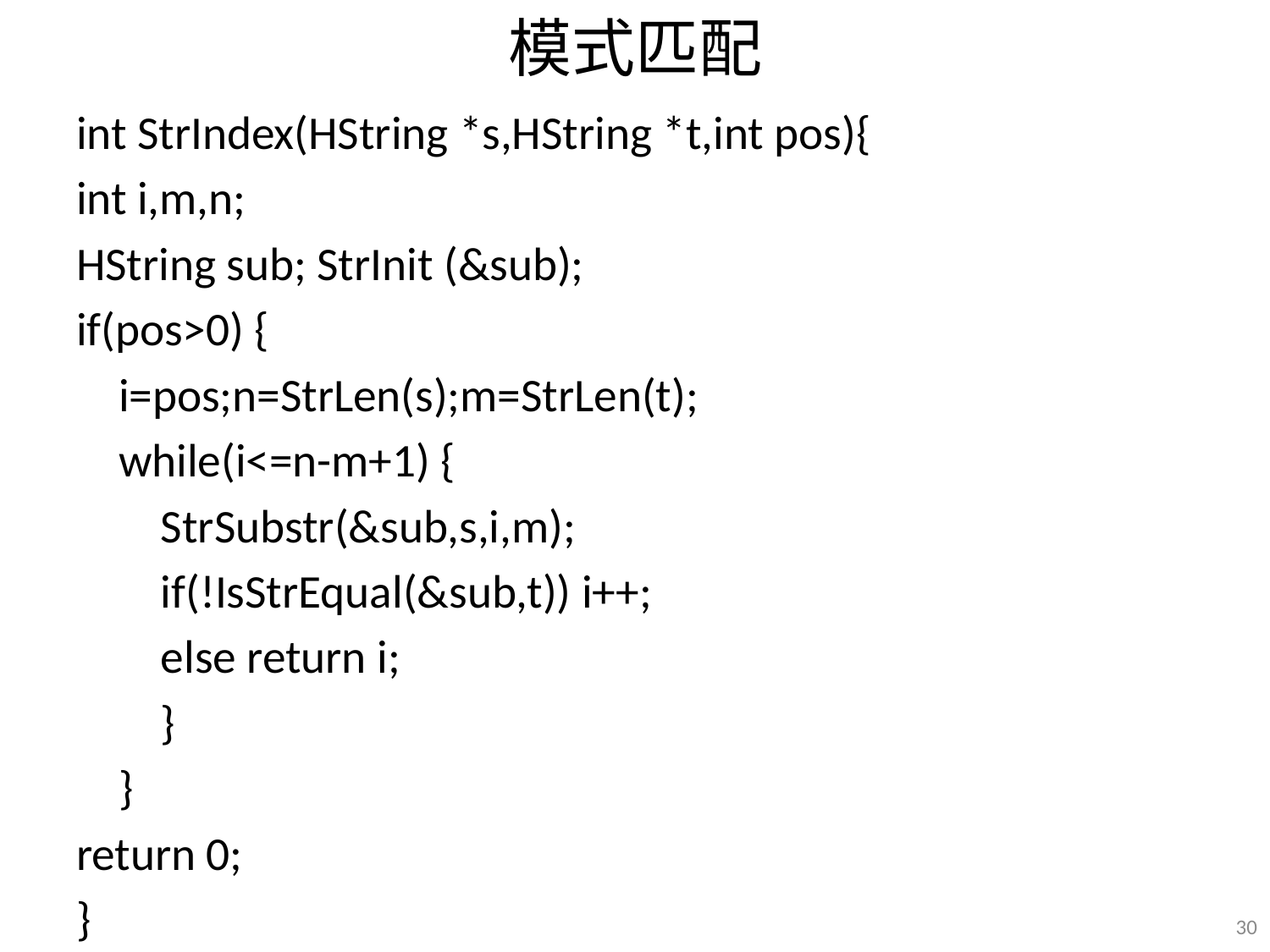

# 模式匹配
int StrIndex(HString *s,HString *t,int pos){
int i,m,n;
HString sub; StrInit (&sub);
if(pos>0) {
    i=pos;n=StrLen(s);m=StrLen(t);
    while(i<=n-m+1) {
        StrSubstr(&sub,s,i,m);
        if(!IsStrEqual(&sub,t)) i++;
        else return i;
        }
    }
return 0;
}
30